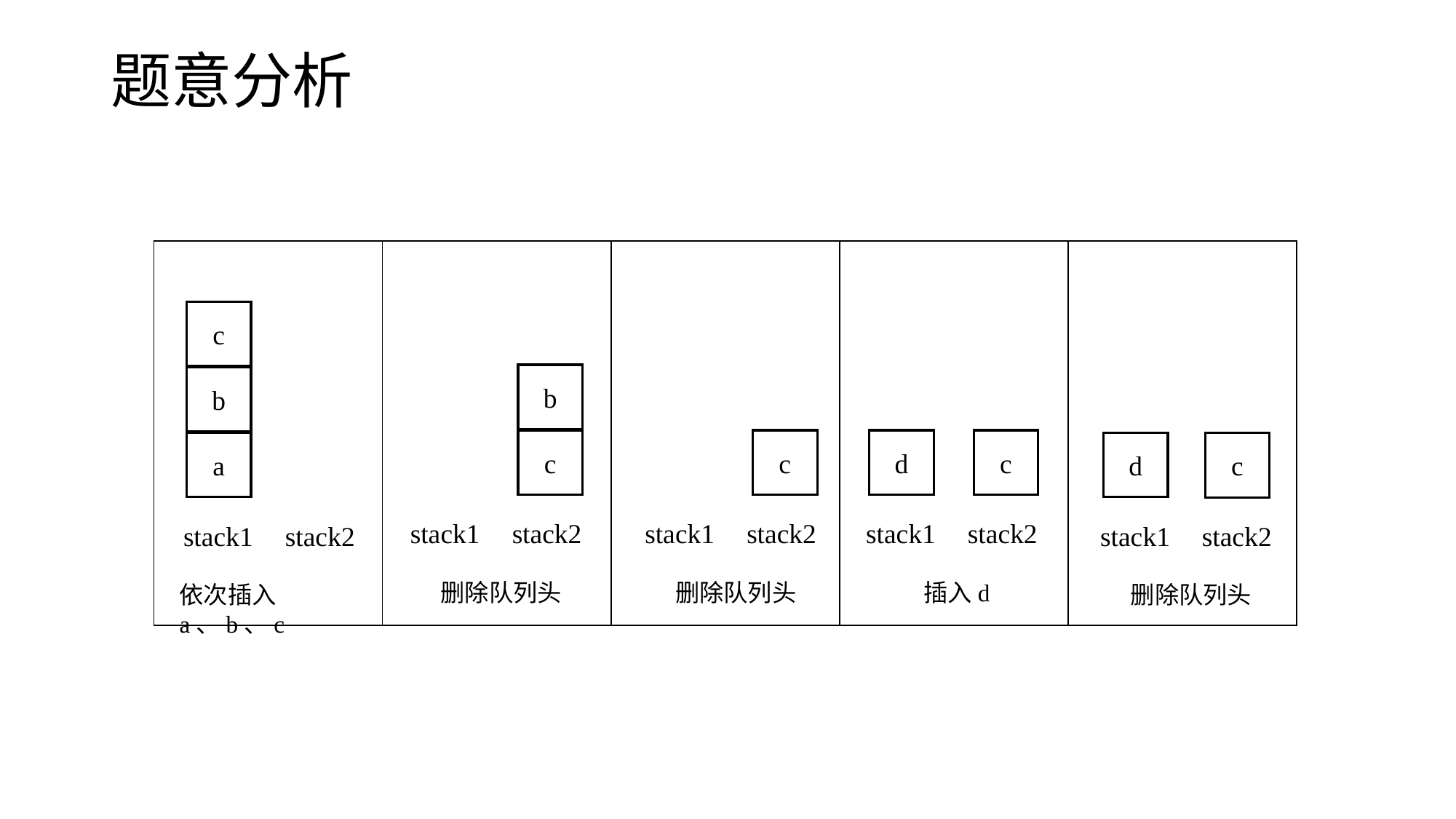

# 题意分析
|  |  |  |  |  |
| --- | --- | --- | --- | --- |
c
b
b
c
c
d
c
a
d
c
stack1
stack2
stack1
stack2
stack1
stack2
stack1
stack2
stack1
stack2
删除队列头
删除队列头
插入d
依次插入a、b、c
删除队列头